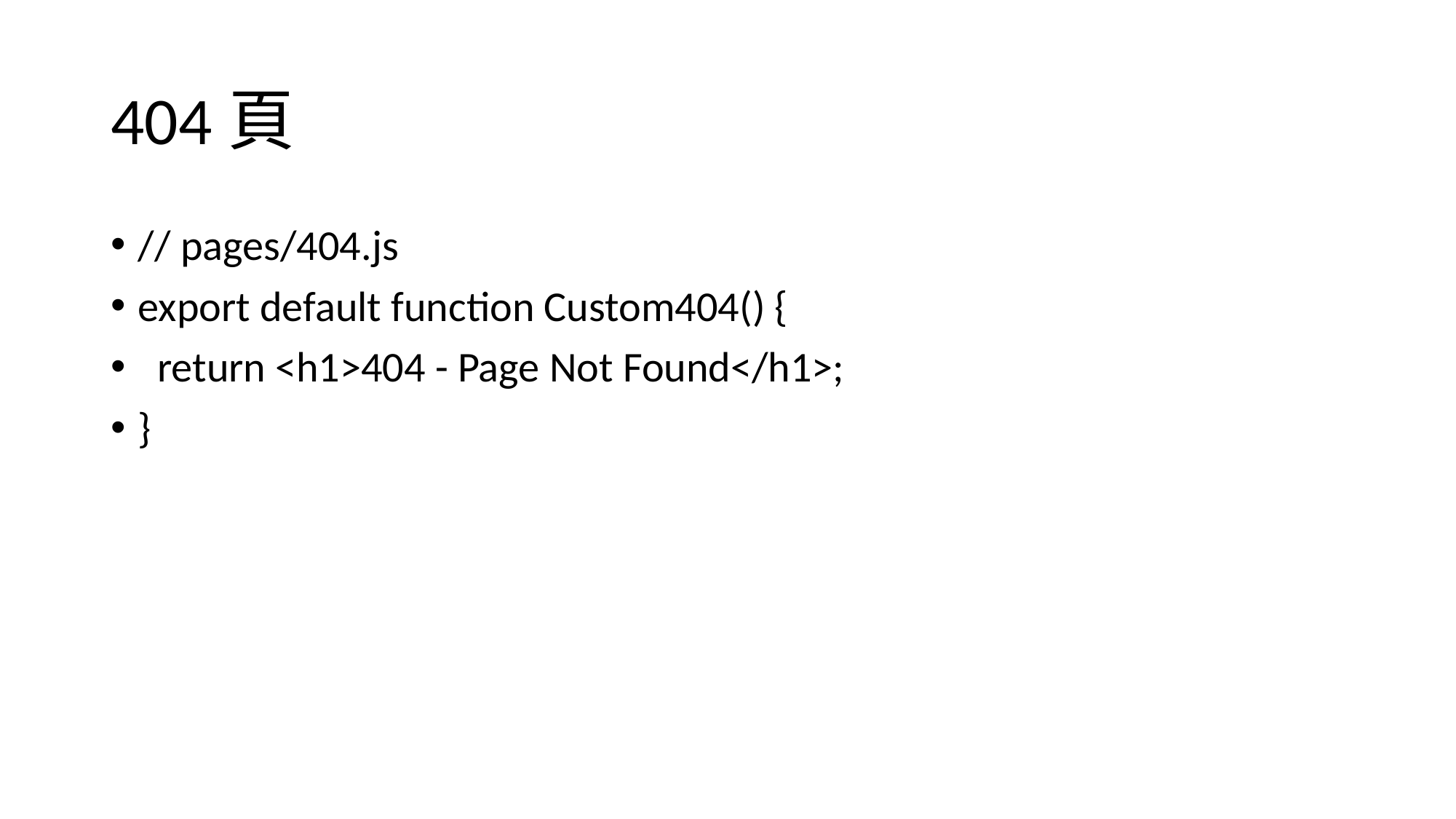

# 404頁
// pages/404.js
export default function Custom404() {
  return <h1>404 - Page Not Found</h1>;
}